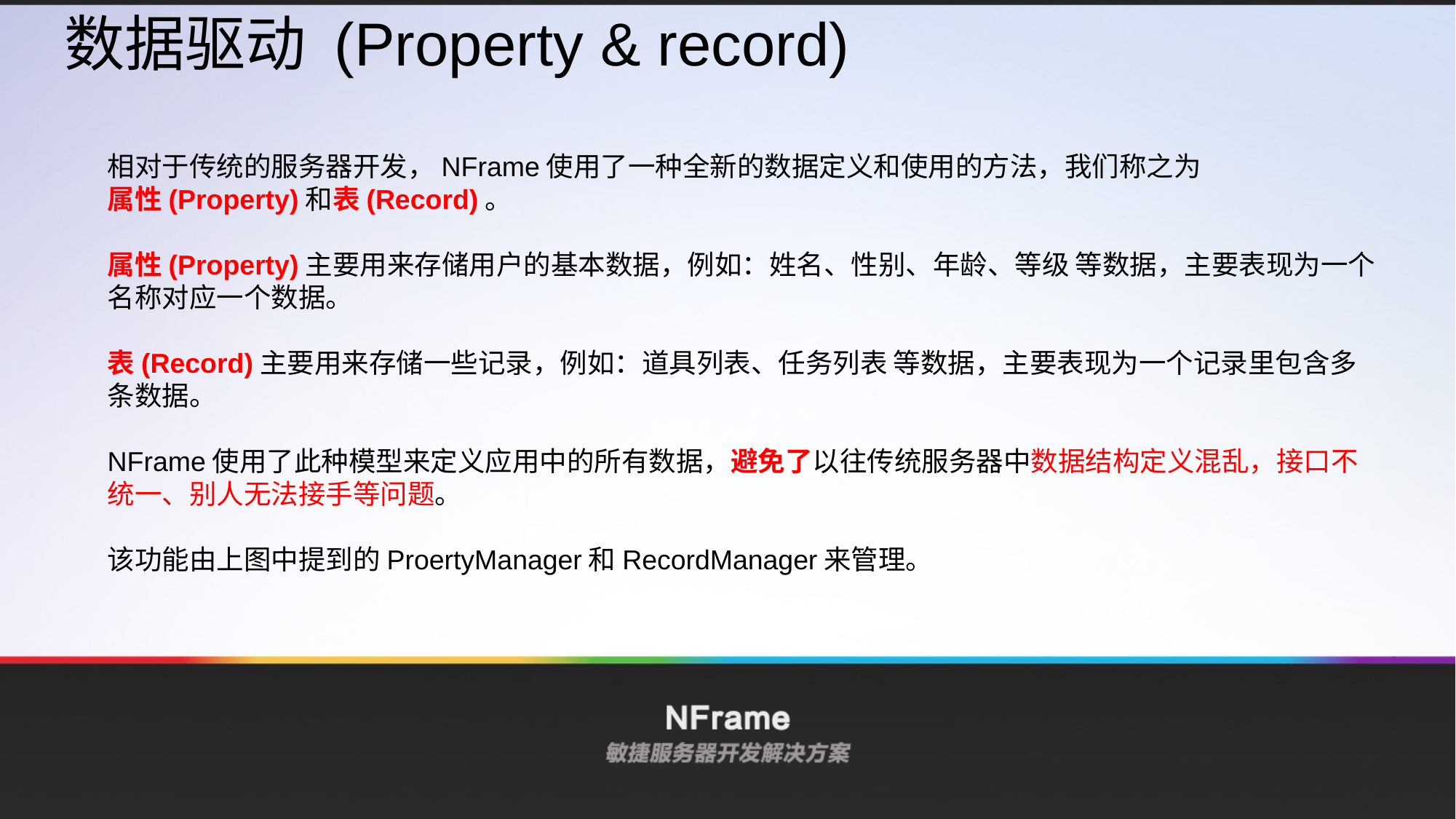

数据驱动 (Property & record)
相对于传统的服务器开发，NFrame使用了一种全新的数据定义和使用的方法，我们称之为
属性(Property)和表(Record)。

属性(Property)主要用来存储用户的基本数据，例如：姓名、性别、年龄、等级 等数据，主要表现为一个
名称对应一个数据。

表(Record)主要用来存储一些记录，例如：道具列表、任务列表 等数据，主要表现为一个记录里包含多
条数据。

NFrame使用了此种模型来定义应用中的所有数据，避免了以往传统服务器中数据结构定义混乱，接口不
统一、别人无法接手等问题。

该功能由上图中提到的ProertyManager和RecordManager来管理。